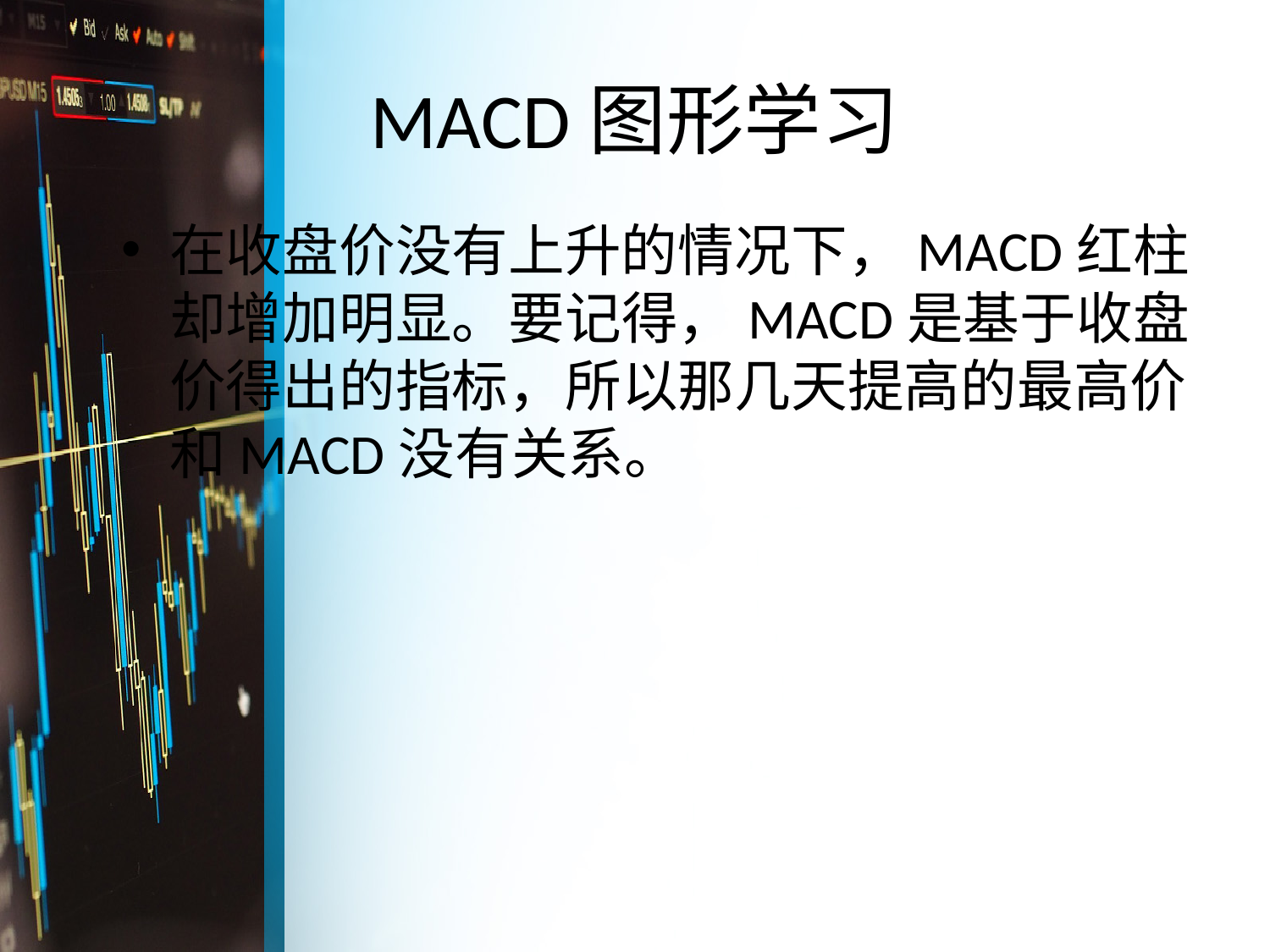

# MACD图形学习
在收盘价没有上升的情况下，MACD红柱却增加明显。要记得，MACD是基于收盘价得出的指标，所以那几天提高的最高价和MACD没有关系。